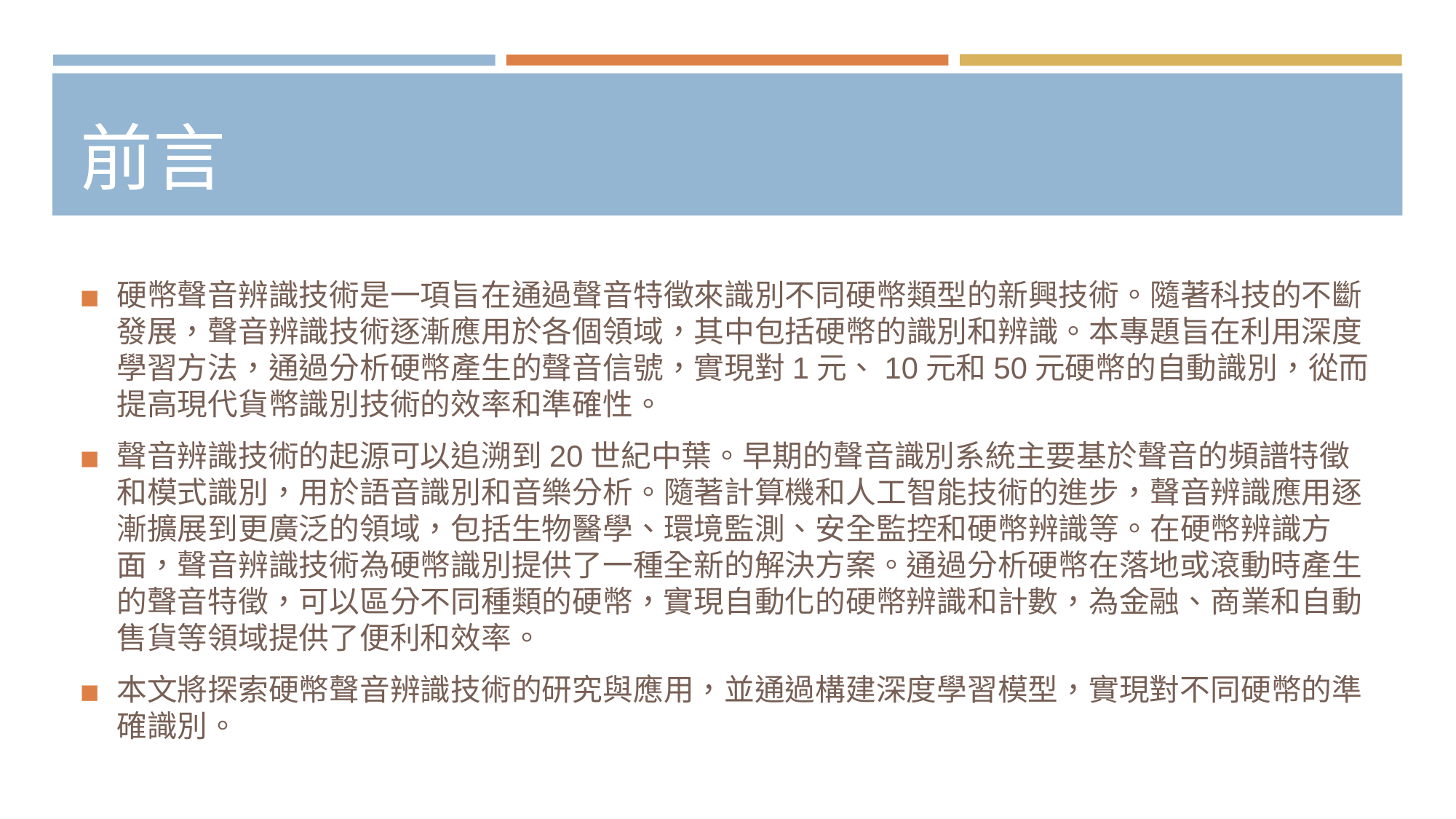

# 前言
硬幣聲音辨識技術是一項旨在通過聲音特徵來識別不同硬幣類型的新興技術。隨著科技的不斷發展，聲音辨識技術逐漸應用於各個領域，其中包括硬幣的識別和辨識。本專題旨在利用深度學習方法，通過分析硬幣產生的聲音信號，實現對1元、10元和50元硬幣的自動識別，從而提高現代貨幣識別技術的效率和準確性。
聲音辨識技術的起源可以追溯到20世紀中葉。早期的聲音識別系統主要基於聲音的頻譜特徵和模式識別，用於語音識別和音樂分析。隨著計算機和人工智能技術的進步，聲音辨識應用逐漸擴展到更廣泛的領域，包括生物醫學、環境監測、安全監控和硬幣辨識等。在硬幣辨識方面，聲音辨識技術為硬幣識別提供了一種全新的解決方案。通過分析硬幣在落地或滾動時產生的聲音特徵，可以區分不同種類的硬幣，實現自動化的硬幣辨識和計數，為金融、商業和自動售貨等領域提供了便利和效率。
本文將探索硬幣聲音辨識技術的研究與應用，並通過構建深度學習模型，實現對不同硬幣的準確識別。